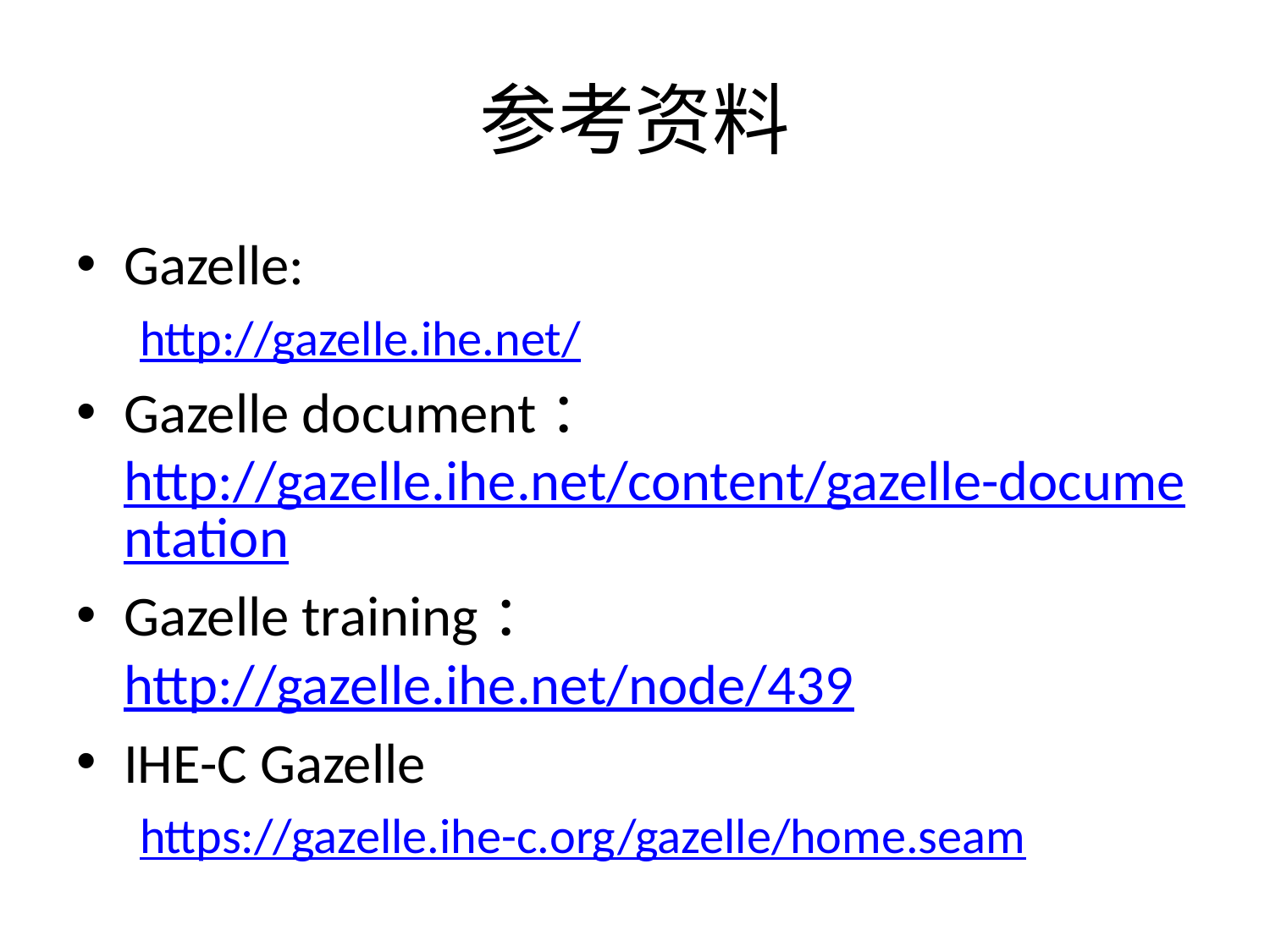

# 参考资料
Gazelle:
http://gazelle.ihe.net/
Gazelle document： http://gazelle.ihe.net/content/gazelle-documentation
Gazelle training： http://gazelle.ihe.net/node/439
IHE-C Gazelle
https://gazelle.ihe-c.org/gazelle/home.seam